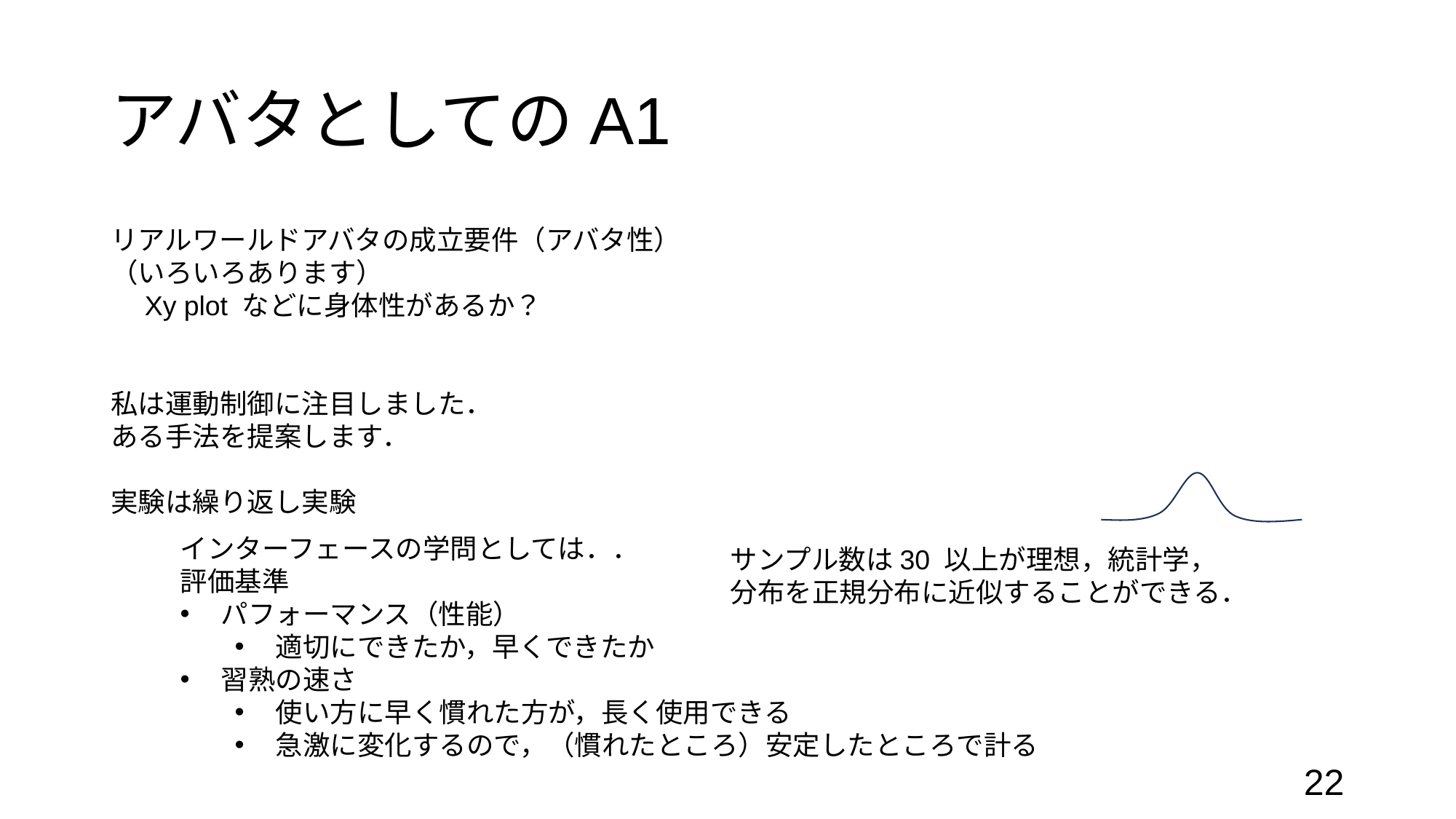

# アバタとしてのA1
リアルワールドアバタの成立要件（アバタ性）
（いろいろあります）
　Xy plot などに身体性があるか？

私は運動制御に注目しました．
ある手法を提案します．

実験は繰り返し実験

インターフェースの学問としては．．
評価基準
パフォーマンス（性能）
適切にできたか，早くできたか
習熟の速さ
使い方に早く慣れた方が，長く使用できる
急激に変化するので，（慣れたところ）安定したところで計る
サンプル数は30 以上が理想，統計学，分布を正規分布に近似することができる．
22